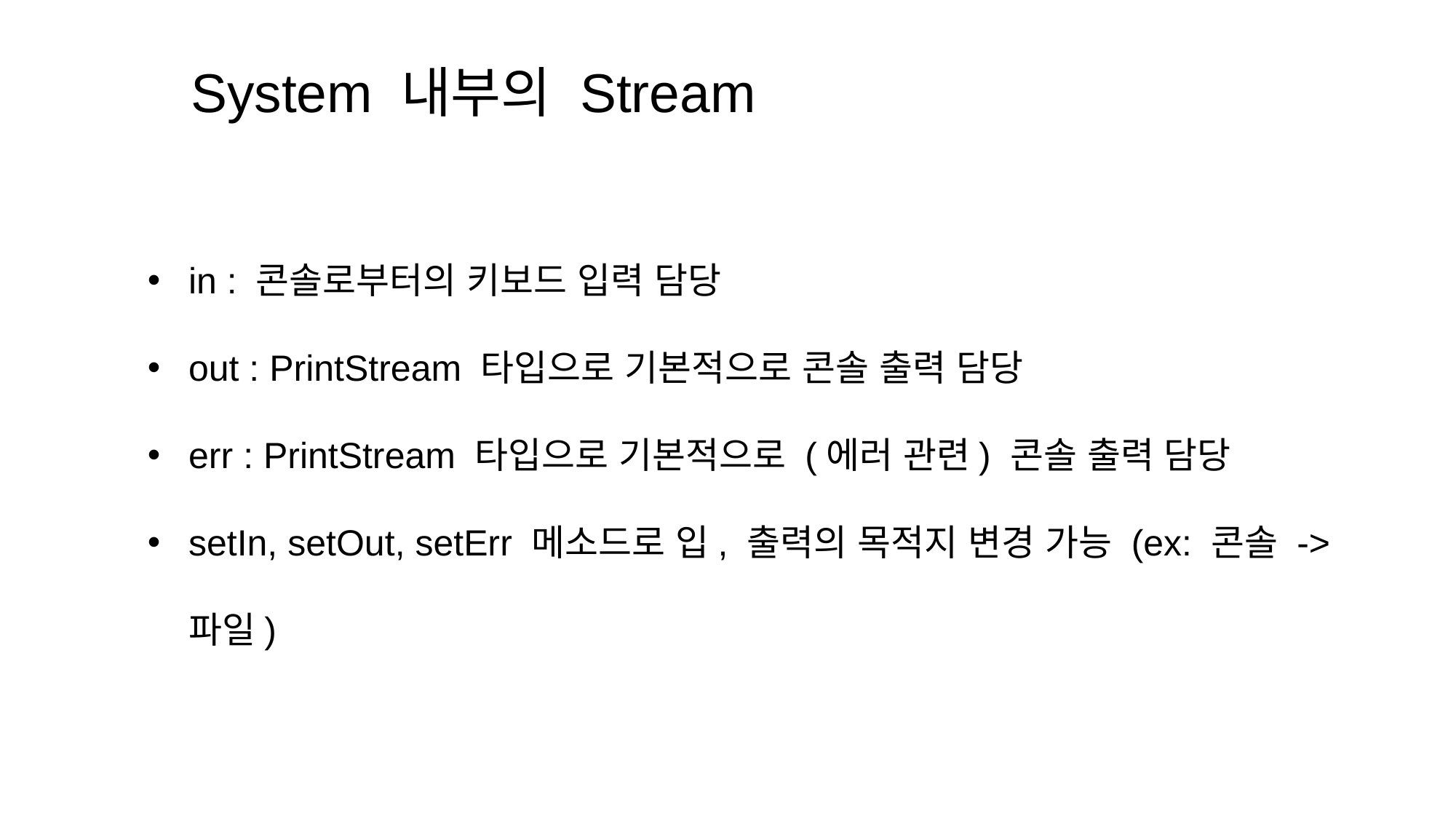

System 내부의 Stream
in : 콘솔로부터의 키보드 입력 담당
out : PrintStream 타입으로 기본적으로 콘솔 출력 담당
err : PrintStream 타입으로 기본적으로 (에러 관련) 콘솔 출력 담당
setIn, setOut, setErr 메소드로 입, 출력의 목적지 변경 가능 (ex: 콘솔 -> 파일)